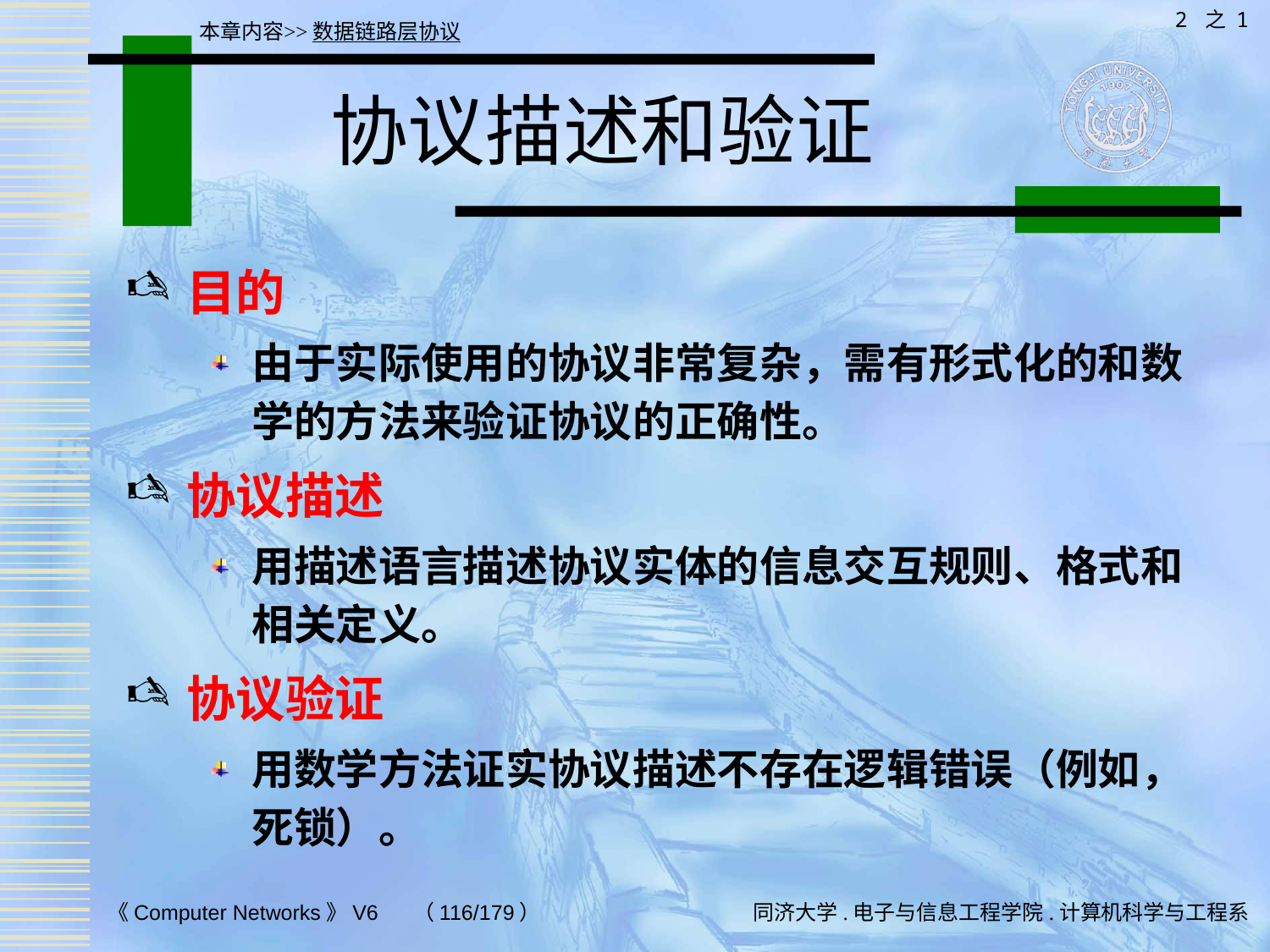

2 之 1
本章内容>>数据链路层协议
# 协议描述和验证
目的
由于实际使用的协议非常复杂，需有形式化的和数学的方法来验证协议的正确性。
协议描述
用描述语言描述协议实体的信息交互规则、格式和相关定义。
协议验证
用数学方法证实协议描述不存在逻辑错误（例如，死锁）。